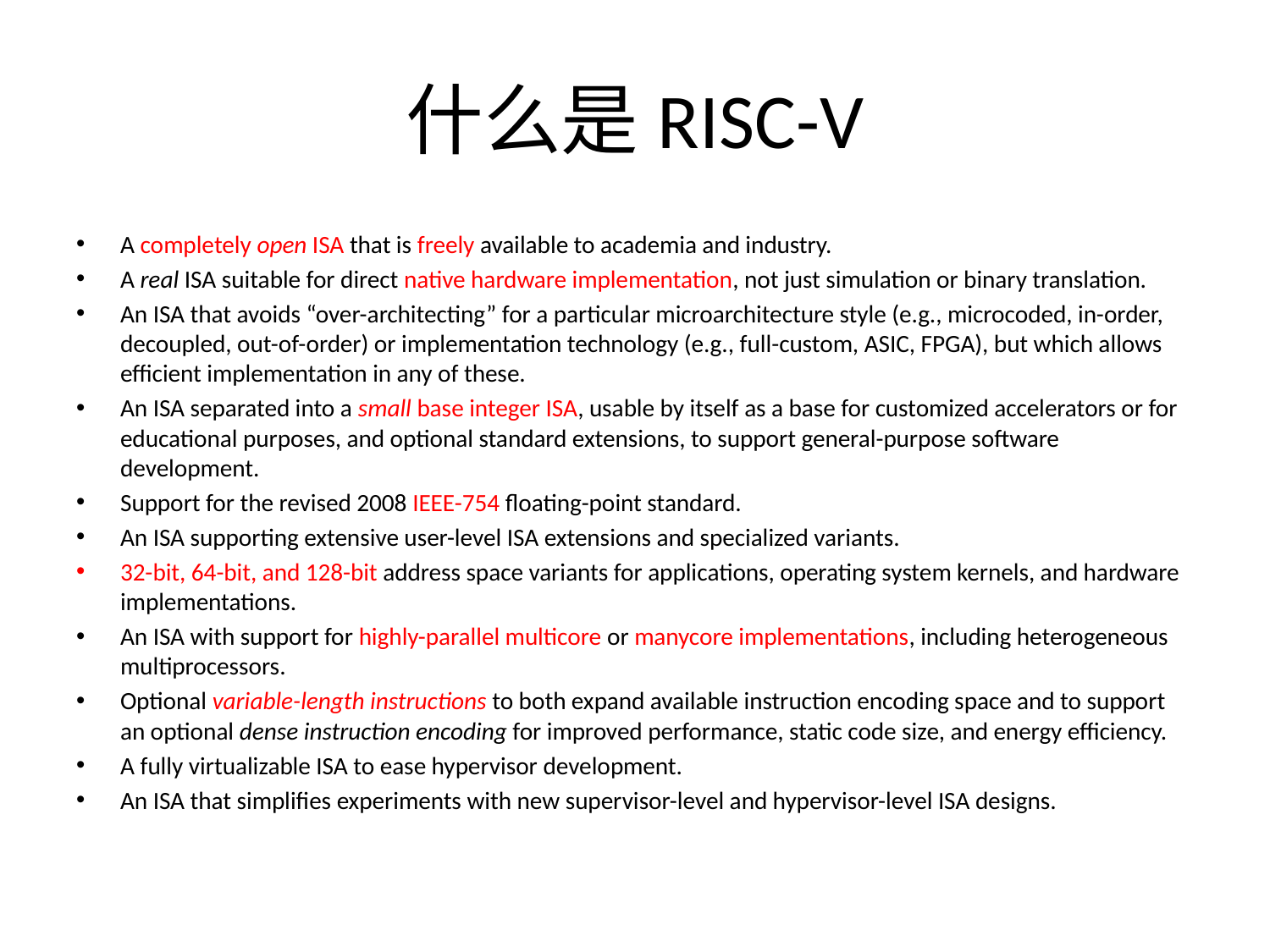

# 什么是RISC-V
A completely open ISA that is freely available to academia and industry.
A real ISA suitable for direct native hardware implementation, not just simulation or binary translation.
An ISA that avoids “over-architecting” for a particular microarchitecture style (e.g., microcoded, in-order, decoupled, out-of-order) or implementation technology (e.g., full-custom, ASIC, FPGA), but which allows efficient implementation in any of these.
An ISA separated into a small base integer ISA, usable by itself as a base for customized accelerators or for educational purposes, and optional standard extensions, to support general-purpose software development.
Support for the revised 2008 IEEE-754 floating-point standard.
An ISA supporting extensive user-level ISA extensions and specialized variants.
32-bit, 64-bit, and 128-bit address space variants for applications, operating system kernels, and hardware implementations.
An ISA with support for highly-parallel multicore or manycore implementations, including heterogeneous multiprocessors.
Optional variable-length instructions to both expand available instruction encoding space and to support an optional dense instruction encoding for improved performance, static code size, and energy efficiency.
A fully virtualizable ISA to ease hypervisor development.
An ISA that simplifies experiments with new supervisor-level and hypervisor-level ISA designs.